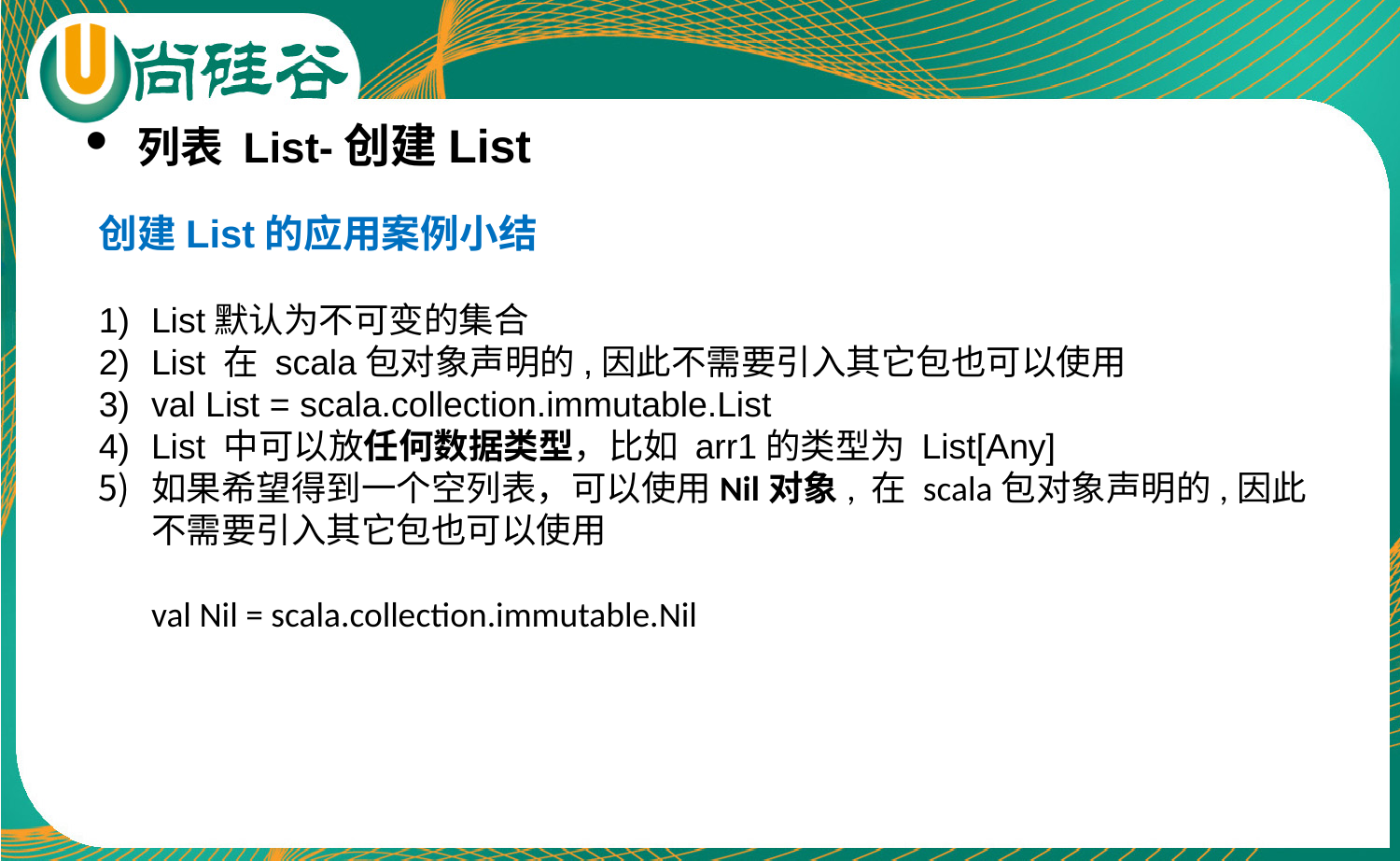

列表 List-创建List

创建List的应用案例小结

List默认为不可变的集合
List 在 scala包对象声明的,因此不需要引入其它包也可以使用
val List = scala.collection.immutable.List
List 中可以放任何数据类型，比如 arr1的类型为 List[Any]
如果希望得到一个空列表，可以使用Nil对象, 在 scala包对象声明的,因此不需要引入其它包也可以使用
val Nil = scala.collection.immutable.Nil